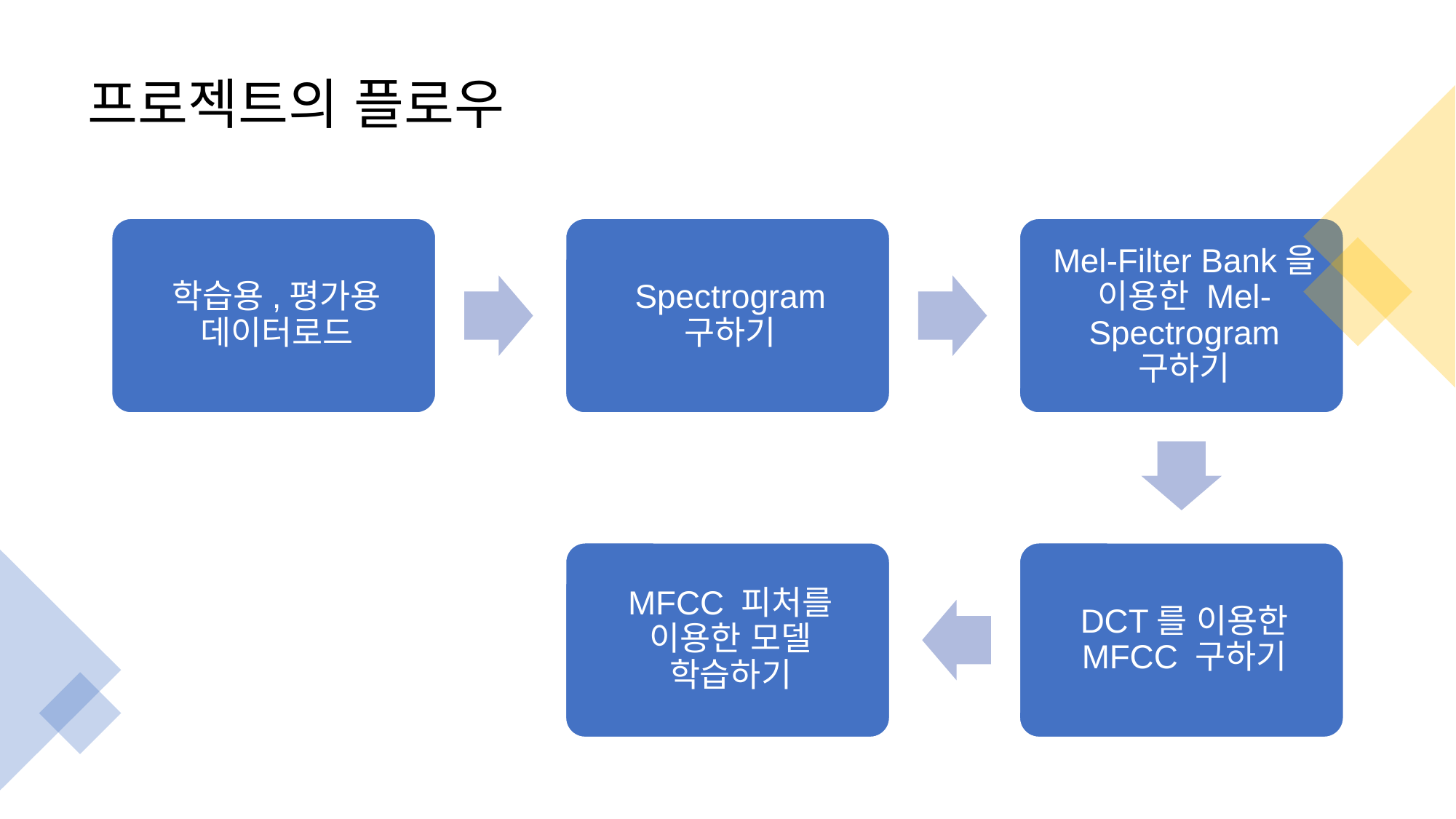

# 프로젝트의 플로우

학습용,평가용 데이터로드

Spectrogram 구하기

Mel-Filter Bank을 이용한 Mel-Spectrogram 구하기

DCT를 이용한 MFCC 구하기

MFCC 피처를 이용한 모델 학습하기